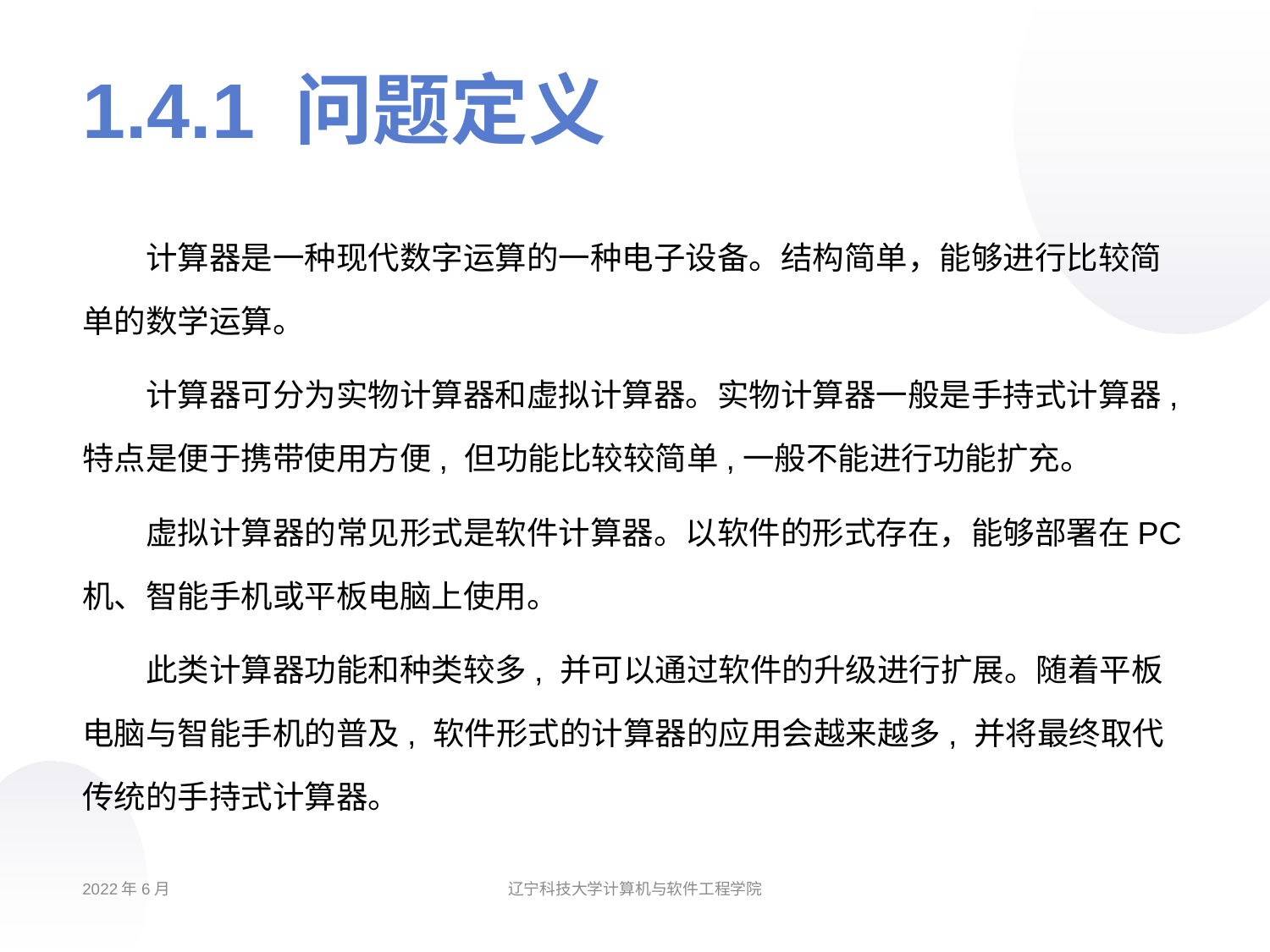

# 1.4.1 问题定义
计算器是一种现代数字运算的一种电子设备。结构简单，能够进行比较简单的数学运算。
计算器可分为实物计算器和虚拟计算器。实物计算器一般是手持式计算器,特点是便于携带使用方便, 但功能比较较简单,一般不能进行功能扩充。
虚拟计算器的常见形式是软件计算器。以软件的形式存在，能够部署在PC机、智能手机或平板电脑上使用。
此类计算器功能和种类较多, 并可以通过软件的升级进行扩展。随着平板电脑与智能手机的普及, 软件形式的计算器的应用会越来越多, 并将最终取代传统的手持式计算器。

2022年6月
辽宁科技大学计算机与软件工程学院
173